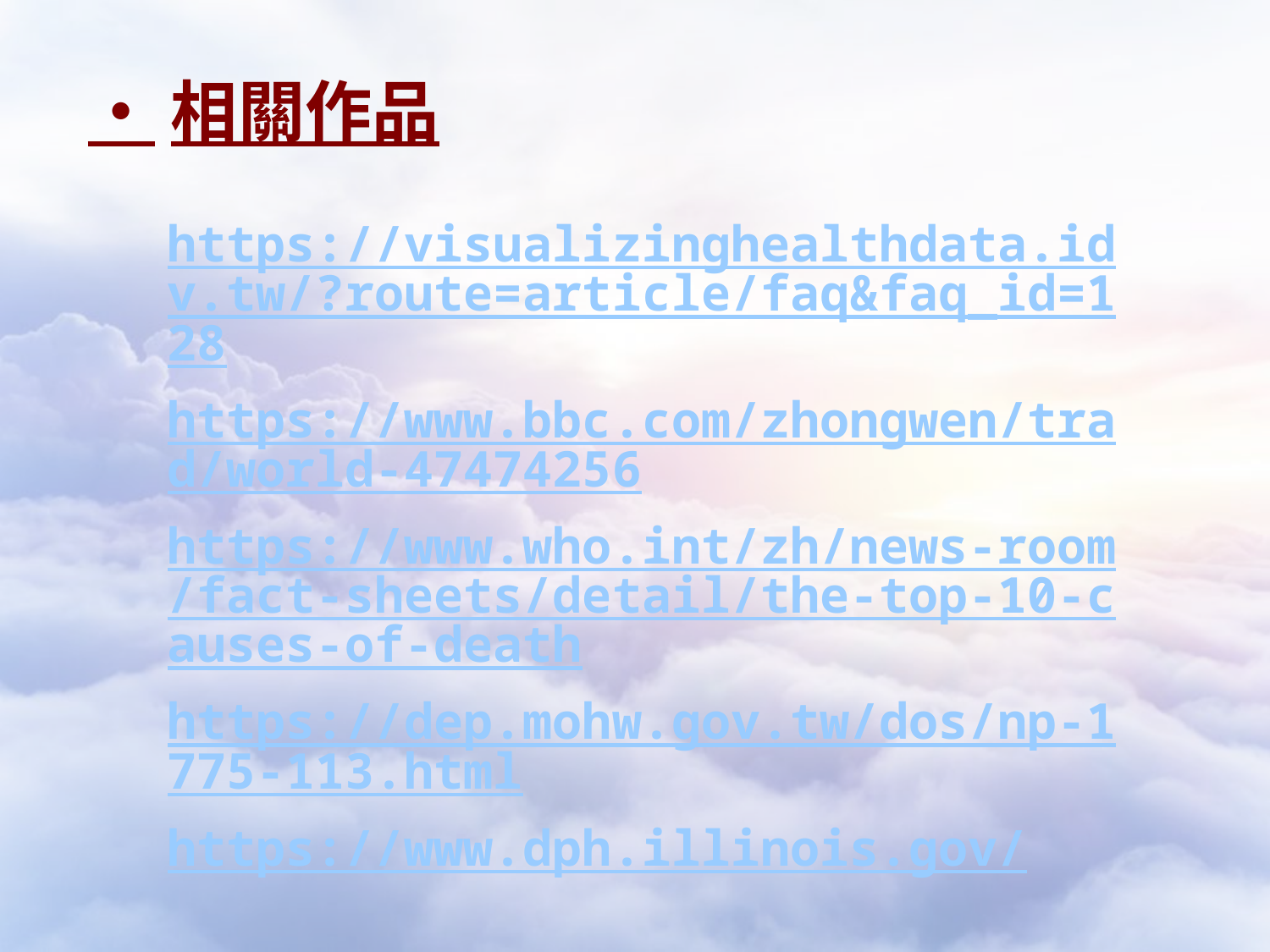

# •相關作品
https://visualizinghealthdata.idv.tw/?route=article/faq&faq_id=128
https://www.bbc.com/zhongwen/trad/world-47474256
https://www.who.int/zh/news-room/fact-sheets/detail/the-top-10-causes-of-death
https://dep.mohw.gov.tw/dos/np-1775-113.html
https://www.dph.illinois.gov/